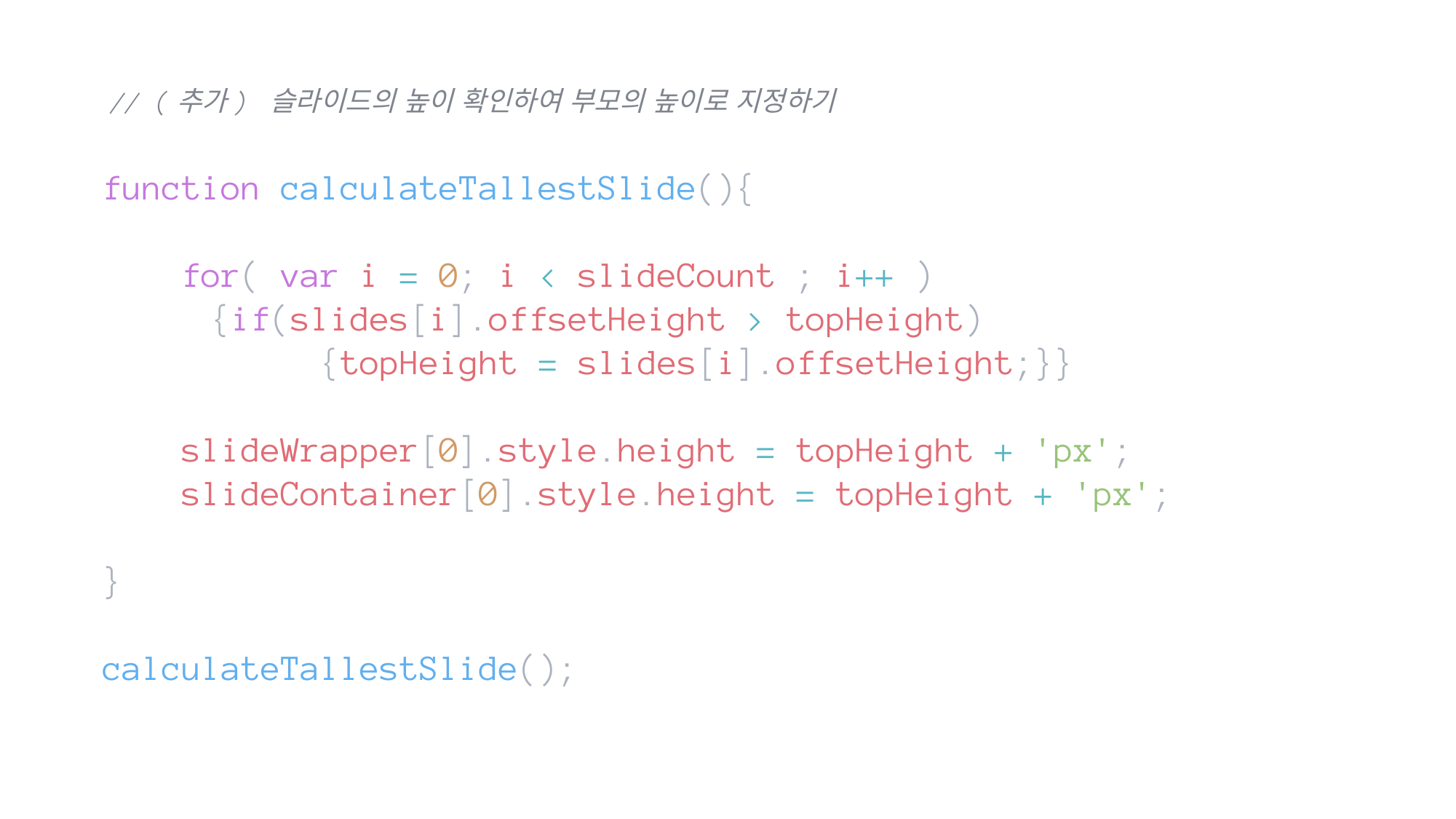

// (추가) 슬라이드의 높이 확인하여 부모의 높이로 지정하기
function calculateTallestSlide(){
    for( var i = 0; i < slideCount ; i++ )
	{if(slides[i].offsetHeight > topHeight)
		{topHeight = slides[i].offsetHeight;}}
    slideWrapper[0].style.height = topHeight + 'px';
    slideContainer[0].style.height = topHeight + 'px';

}
calculateTallestSlide();